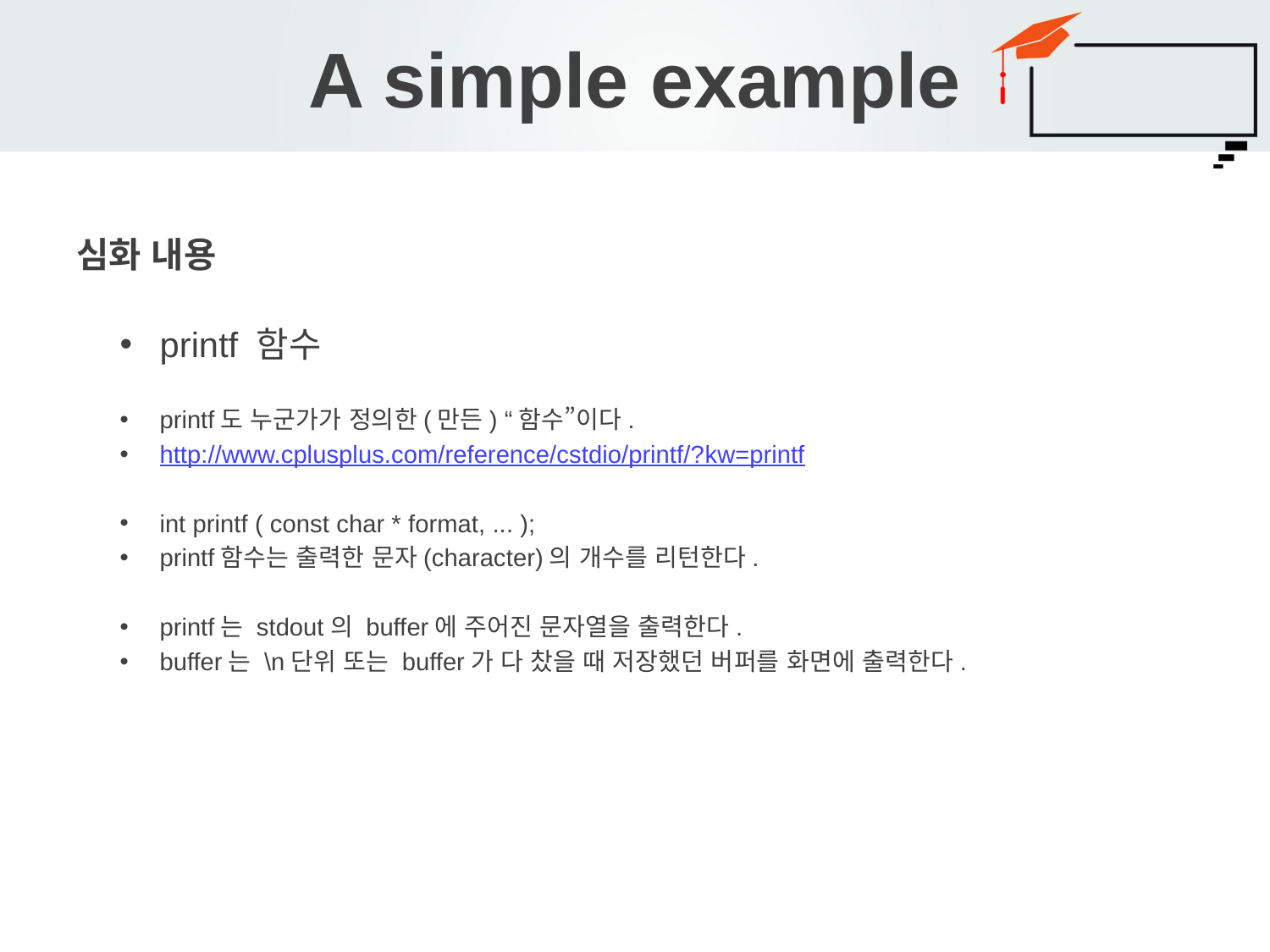

# A simple example
심화 내용
printf 함수

printf도 누군가가 정의한(만든) “함수”이다.
http://www.cplusplus.com/reference/cstdio/printf/?kw=printf

int printf ( const char * format, ... );
printf함수는 출력한 문자(character)의 개수를 리턴한다.

printf는 stdout의 buffer에 주어진 문자열을 출력한다.
buffer는 \n단위 또는 buffer가 다 찼을 때 저장했던 버퍼를 화면에 출력한다.